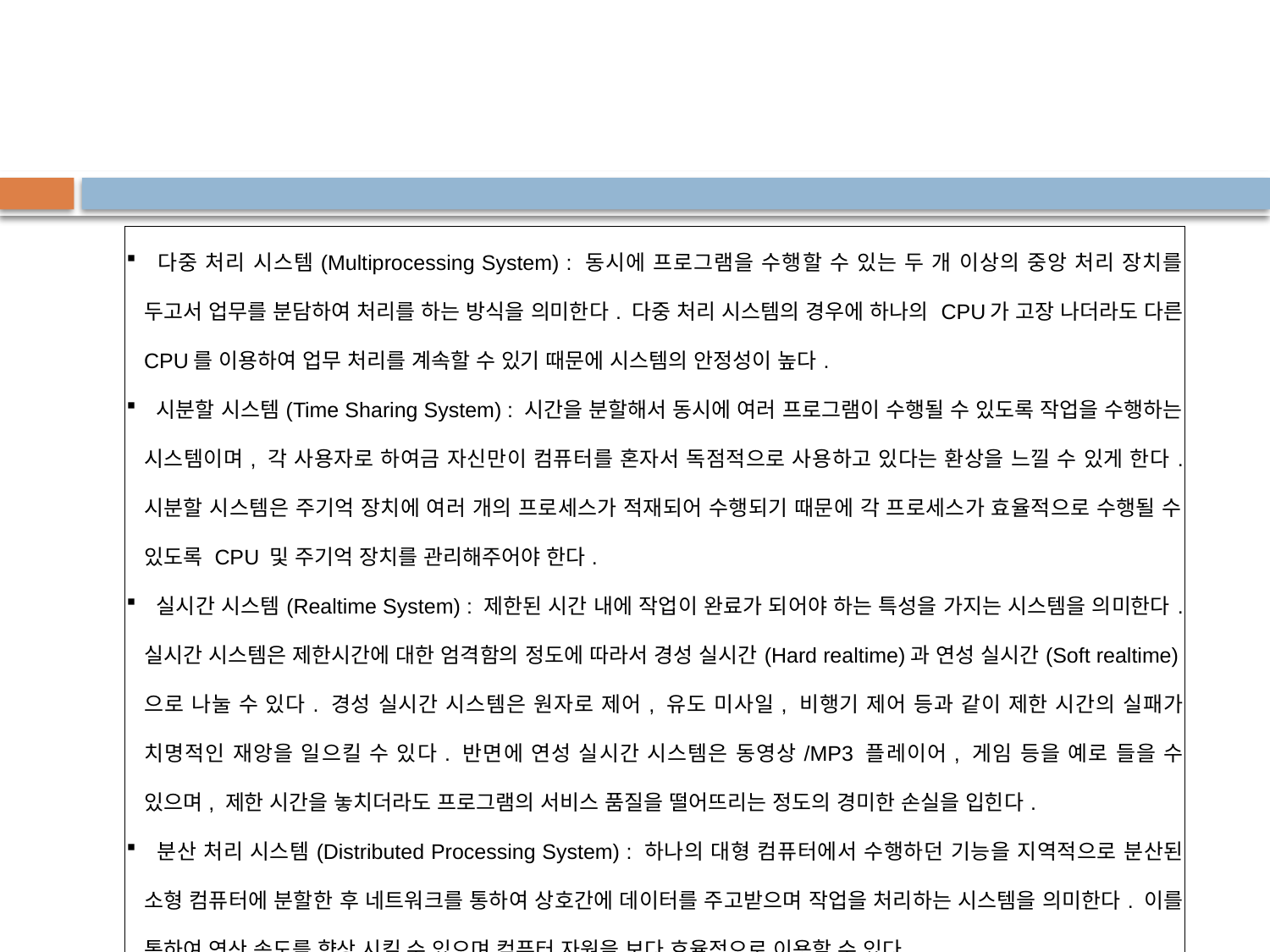

| 다중 처리 시스템(Multiprocessing System) : 동시에 프로그램을 수행할 수 있는 두 개 이상의 중앙 처리 장치를 두고서 업무를 분담하여 처리를 하는 방식을 의미한다. 다중 처리 시스템의 경우에 하나의 CPU가 고장 나더라도 다른 CPU를 이용하여 업무 처리를 계속할 수 있기 때문에 시스템의 안정성이 높다. 시분할 시스템(Time Sharing System) : 시간을 분할해서 동시에 여러 프로그램이 수행될 수 있도록 작업을 수행하는 시스템이며, 각 사용자로 하여금 자신만이 컴퓨터를 혼자서 독점적으로 사용하고 있다는 환상을 느낄 수 있게 한다. 시분할 시스템은 주기억 장치에 여러 개의 프로세스가 적재되어 수행되기 때문에 각 프로세스가 효율적으로 수행될 수 있도록 CPU 및 주기억 장치를 관리해주어야 한다. 실시간 시스템(Realtime System) : 제한된 시간 내에 작업이 완료가 되어야 하는 특성을 가지는 시스템을 의미한다. 실시간 시스템은 제한시간에 대한 엄격함의 정도에 따라서 경성 실시간(Hard realtime)과 연성 실시간(Soft realtime)으로 나눌 수 있다. 경성 실시간 시스템은 원자로 제어, 유도 미사일, 비행기 제어 등과 같이 제한 시간의 실패가 치명적인 재앙을 일으킬 수 있다. 반면에 연성 실시간 시스템은 동영상/MP3 플레이어, 게임 등을 예로 들을 수 있으며, 제한 시간을 놓치더라도 프로그램의 서비스 품질을 떨어뜨리는 정도의 경미한 손실을 입힌다. 분산 처리 시스템(Distributed Processing System) : 하나의 대형 컴퓨터에서 수행하던 기능을 지역적으로 분산된 소형 컴퓨터에 분할한 후 네트워크를 통하여 상호간에 데이터를 주고받으며 작업을 처리하는 시스템을 의미한다. 이를 통하여 연산 속도를 향상 시킬 수 있으며 컴퓨터 자원을 보다 효율적으로 이용할 수 있다. |
| --- |